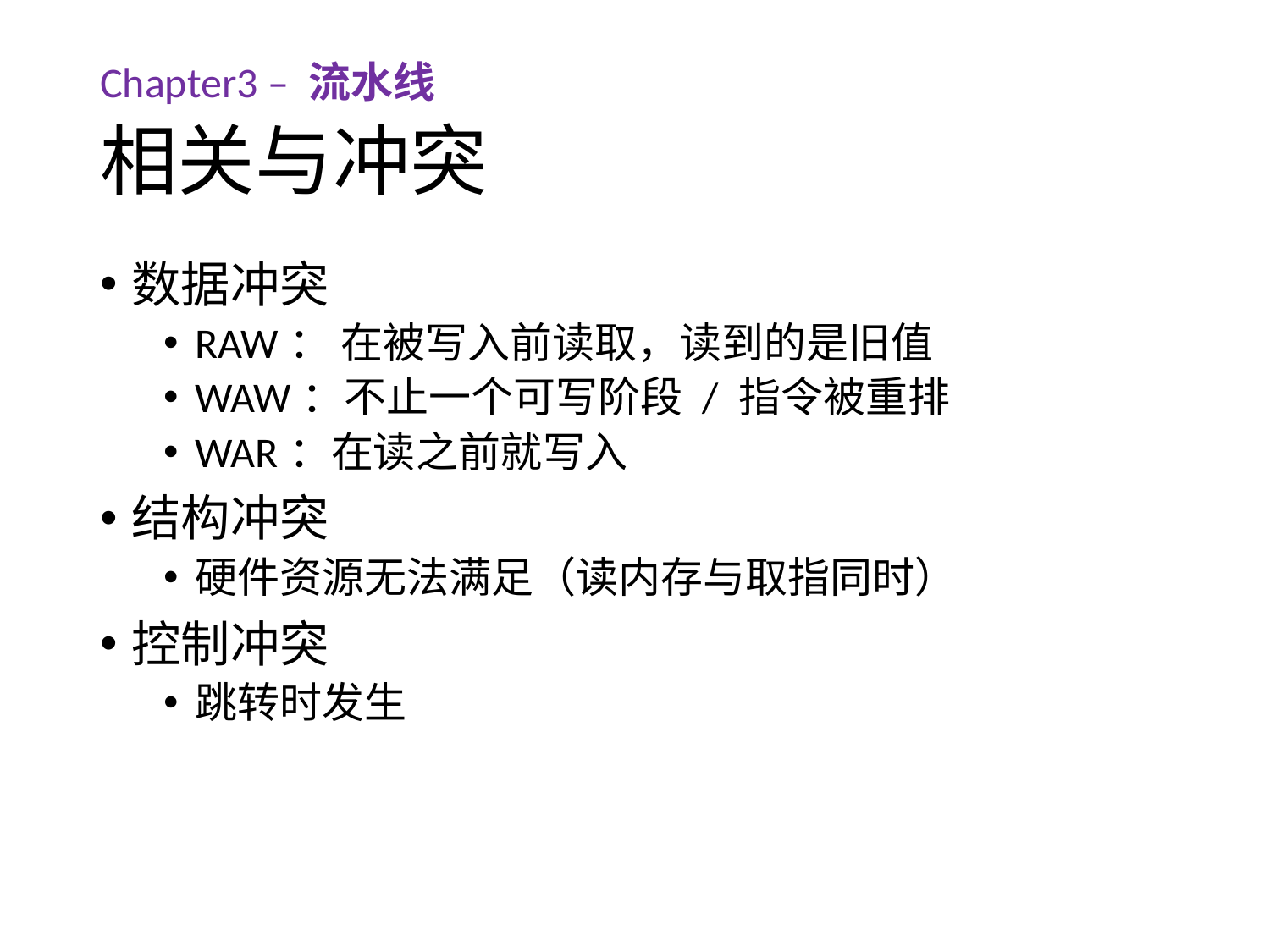

Chapter3 – 流水线
# 相关与冲突
数据冲突
RAW： 在被写入前读取，读到的是旧值
WAW：不止一个可写阶段 / 指令被重排
WAR：在读之前就写入
结构冲突
硬件资源无法满足（读内存与取指同时）
控制冲突
跳转时发生